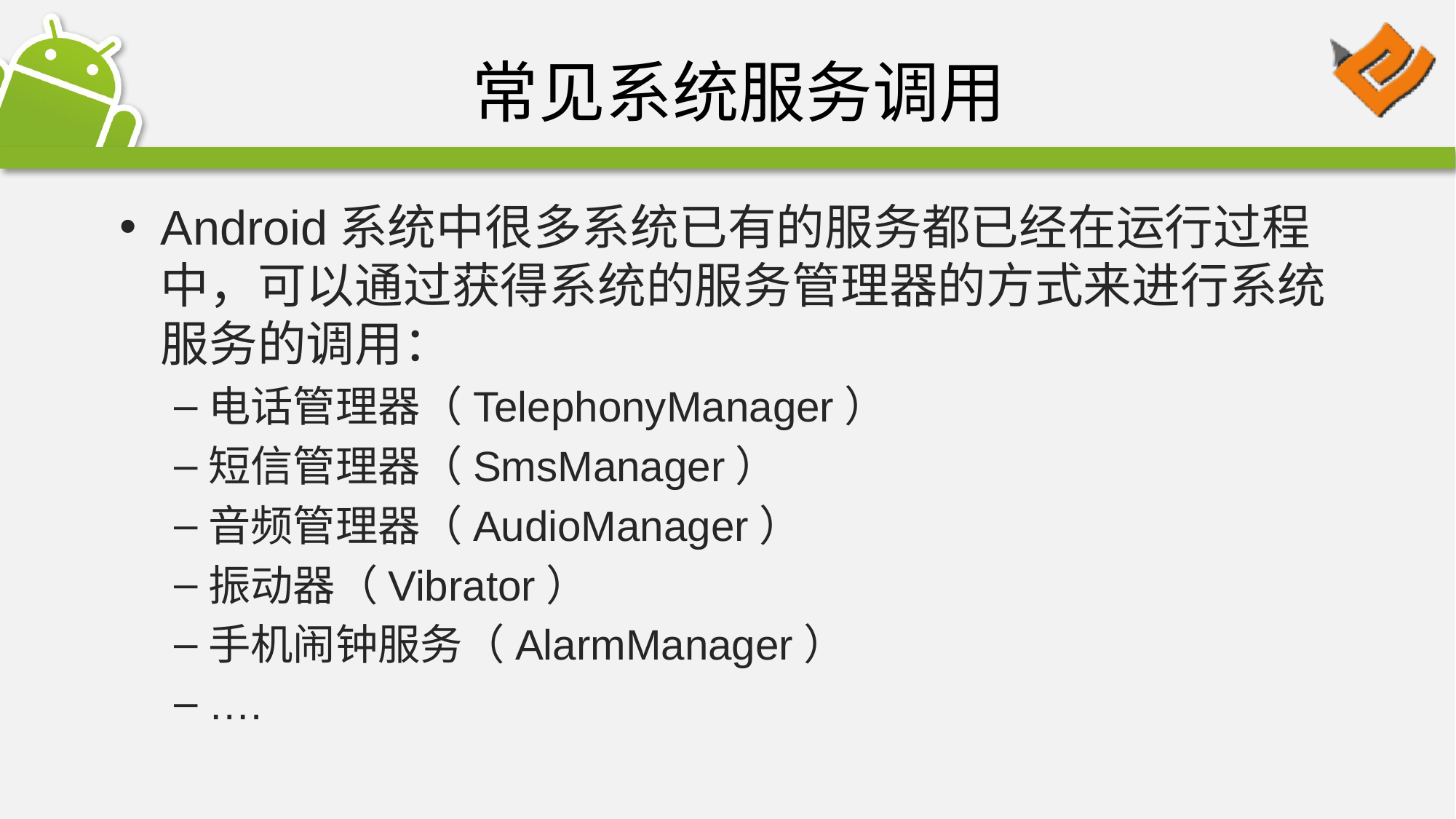

# 常见系统服务调用
Android系统中很多系统已有的服务都已经在运行过程中，可以通过获得系统的服务管理器的方式来进行系统服务的调用：
电话管理器（TelephonyManager）
短信管理器（SmsManager）
音频管理器（AudioManager）
振动器（Vibrator）
手机闹钟服务（AlarmManager）
….